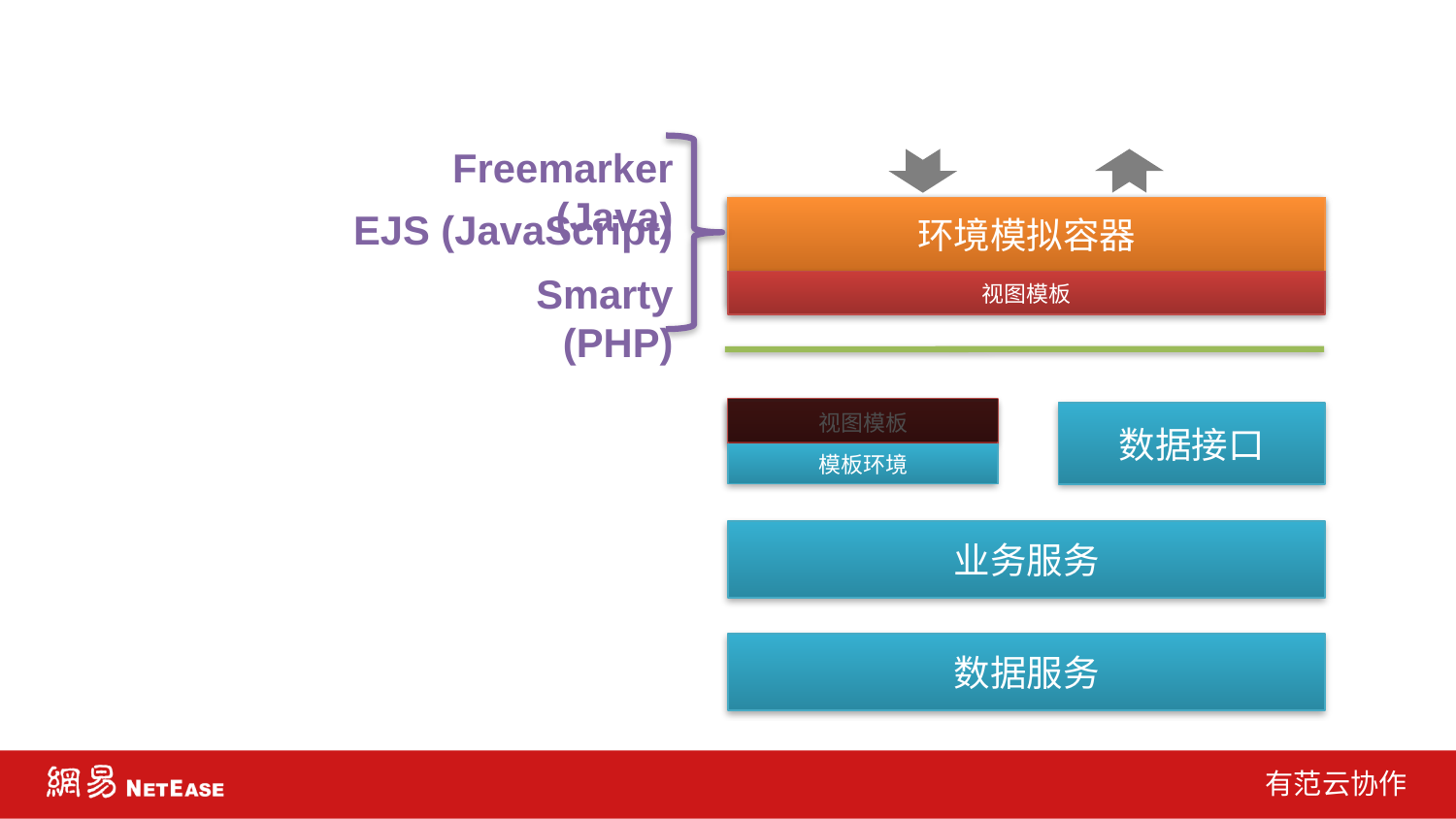

Freemarker (Java)

环境模拟容器
前端逻辑
EJS (JavaScript)
Smarty (PHP)
视图模板

视图模板
视图模板
数据接口
模板环境
业务服务
数据服务
有范云协作